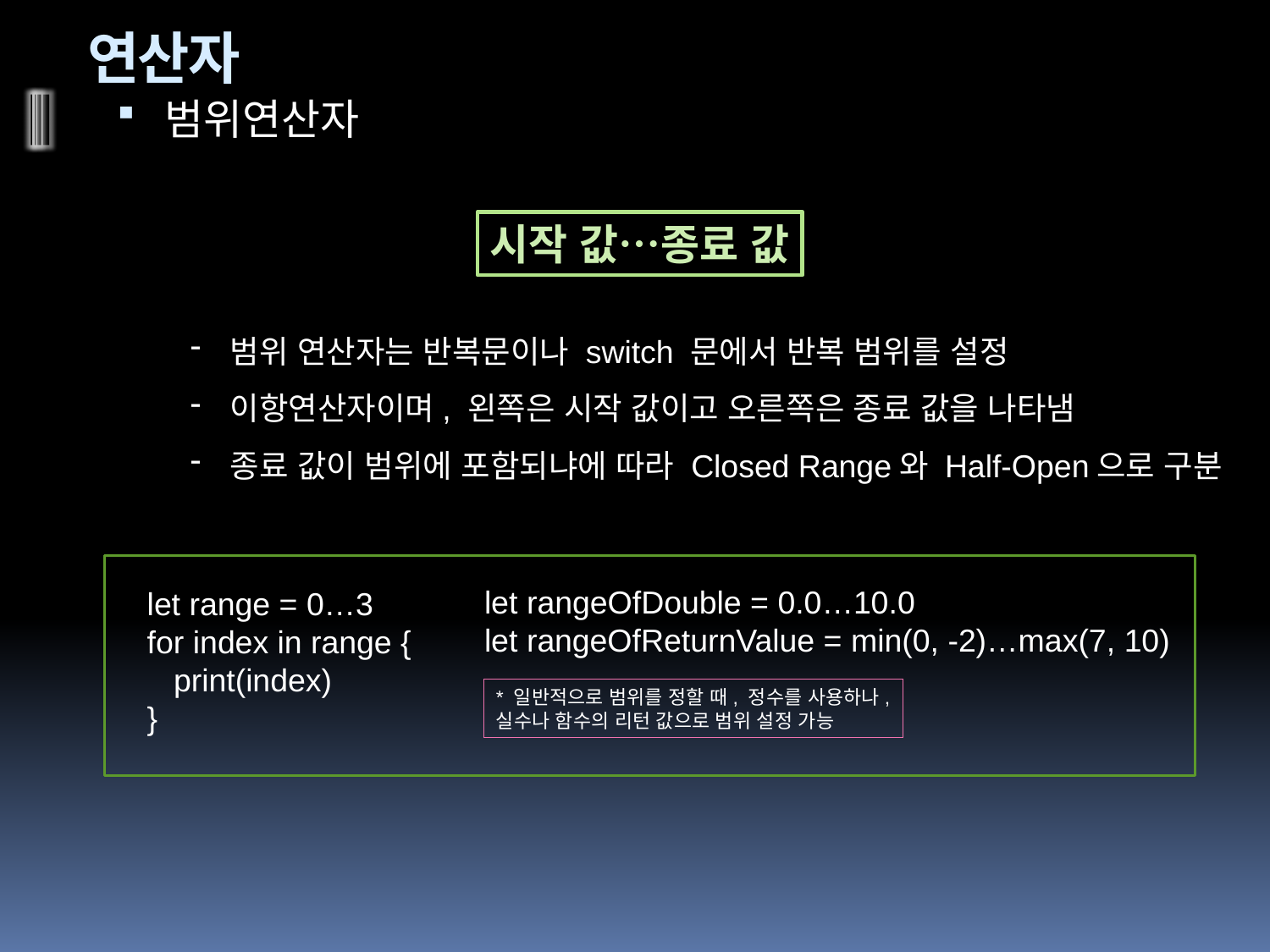

# 연산자
범위연산자
시작 값…종료 값
범위 연산자는 반복문이나 switch 문에서 반복 범위를 설정
이항연산자이며, 왼쪽은 시작 값이고 오른쪽은 종료 값을 나타냄
종료 값이 범위에 포함되냐에 따라 Closed Range와 Half-Open으로 구분

let rangeOfDouble = 0.0…10.0
let rangeOfReturnValue = min(0, -2)…max(7, 10)
let range = 0…3
for index in range {
   print(index)
}
* 일반적으로 범위를 정할 때, 정수를 사용하나,
실수나 함수의 리턴 값으로 범위 설정 가능